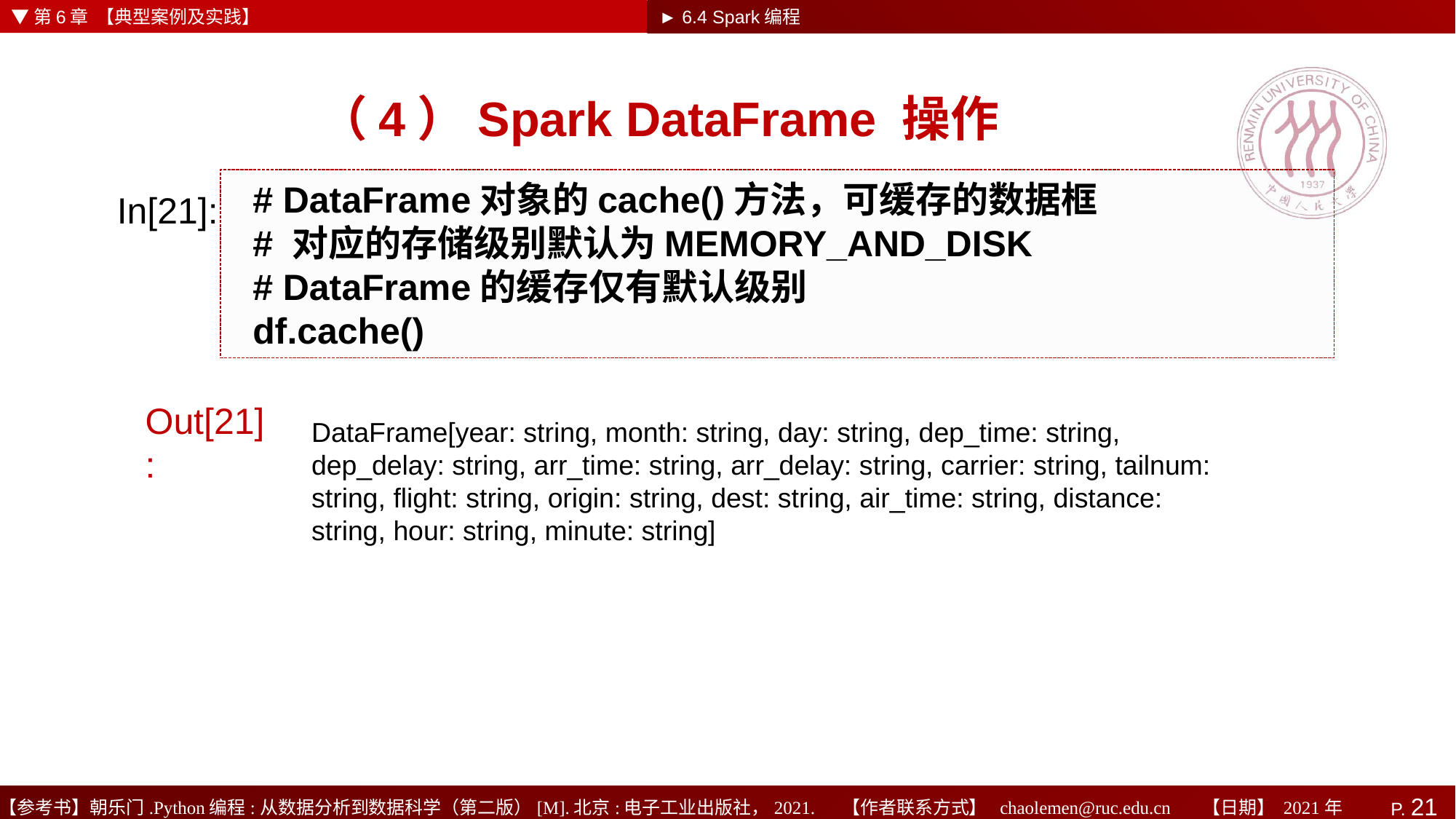

▼第6章  【典型案例及实践】
► 6.4 Spark编程
# （4）Spark DataFrame 操作
# DataFrame对象的cache()方法，可缓存的数据框
# 对应的存储级别默认为MEMORY_AND_DISK
# DataFrame的缓存仅有默认级别
df.cache()
In[21]:
Out[21]:
DataFrame[year: string, month: string, day: string, dep_time: string, dep_delay: string, arr_time: string, arr_delay: string, carrier: string, tailnum: string, flight: string, origin: string, dest: string, air_time: string, distance: string, hour: string, minute: string]